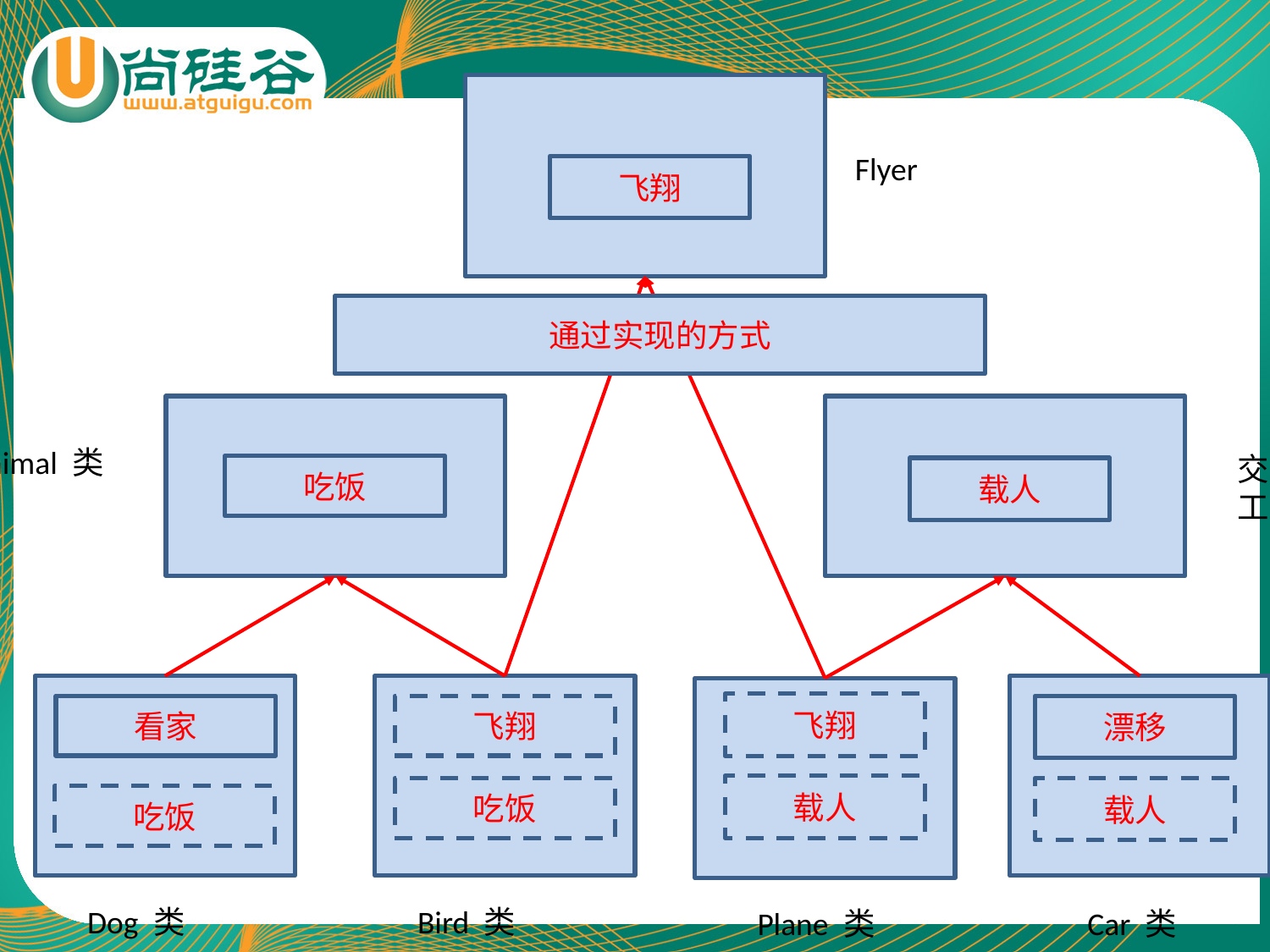

Flyer
飞翔
通过实现的方式

Animal 类
交通
工具
吃饭
载人

飞翔
看家
飞翔
漂移
载人
吃饭
载人
吃饭
Dog 类
Bird 类
Plane 类
Car 类